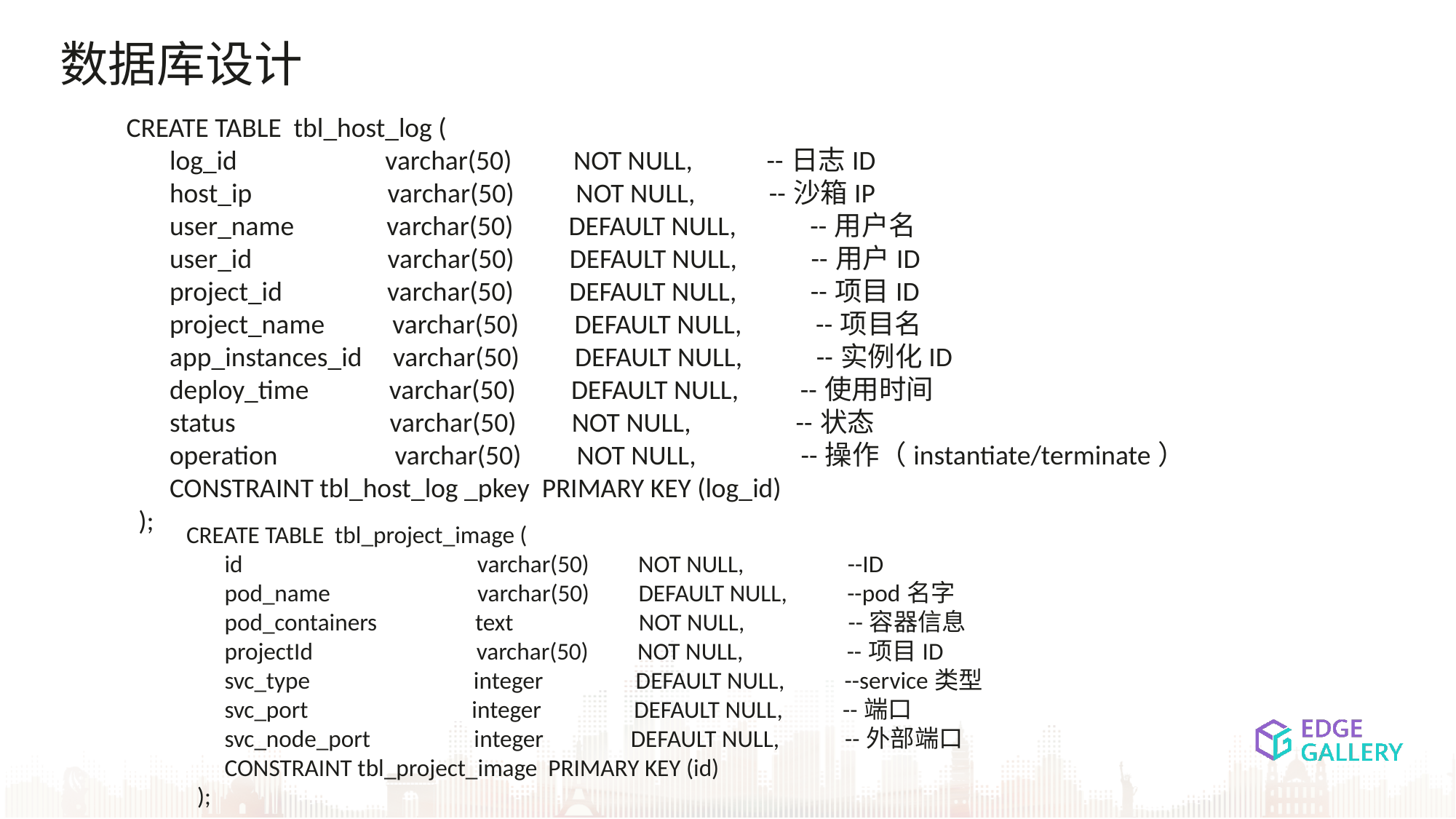

数据库设计
CREATE TABLE  tbl_host_log (
       log_id                        varchar(50)          NOT NULL,            --日志ID
       host_ip                      varchar(50)          NOT NULL,            --沙箱IP
       user_name               varchar(50)         DEFAULT NULL,            --用户名
       user_id                      varchar(50)         DEFAULT NULL,            --用户ID
       project_id                 varchar(50)         DEFAULT NULL,            --项目ID
       project_name           varchar(50)         DEFAULT NULL,            --项目名
       app_instances_id     varchar(50)         DEFAULT NULL,            --实例化ID
       deploy_time             varchar(50)         DEFAULT NULL,          --使用时间
       status                         varchar(50)         NOT NULL,                 --状态
       operation                   varchar(50)         NOT NULL,                 --操作（instantiate/terminate）
       CONSTRAINT tbl_host_log _pkey  PRIMARY KEY (log_id)
  );
CREATE TABLE  tbl_project_image (
       id                                           varchar(50)         NOT NULL,                   --ID
       pod_name                           varchar(50)         DEFAULT NULL,           --pod名字
       pod_containers                  text                       NOT NULL,                   --容器信息
       projectId                              varchar(50)         NOT NULL,                   --项目ID
       svc_type                              integer                 DEFAULT NULL,           --service类型
       svc_port                              integer                 DEFAULT NULL,           --端口
       svc_node_port                   integer                DEFAULT NULL,            --外部端口
       CONSTRAINT tbl_project_image  PRIMARY KEY (id)
  );